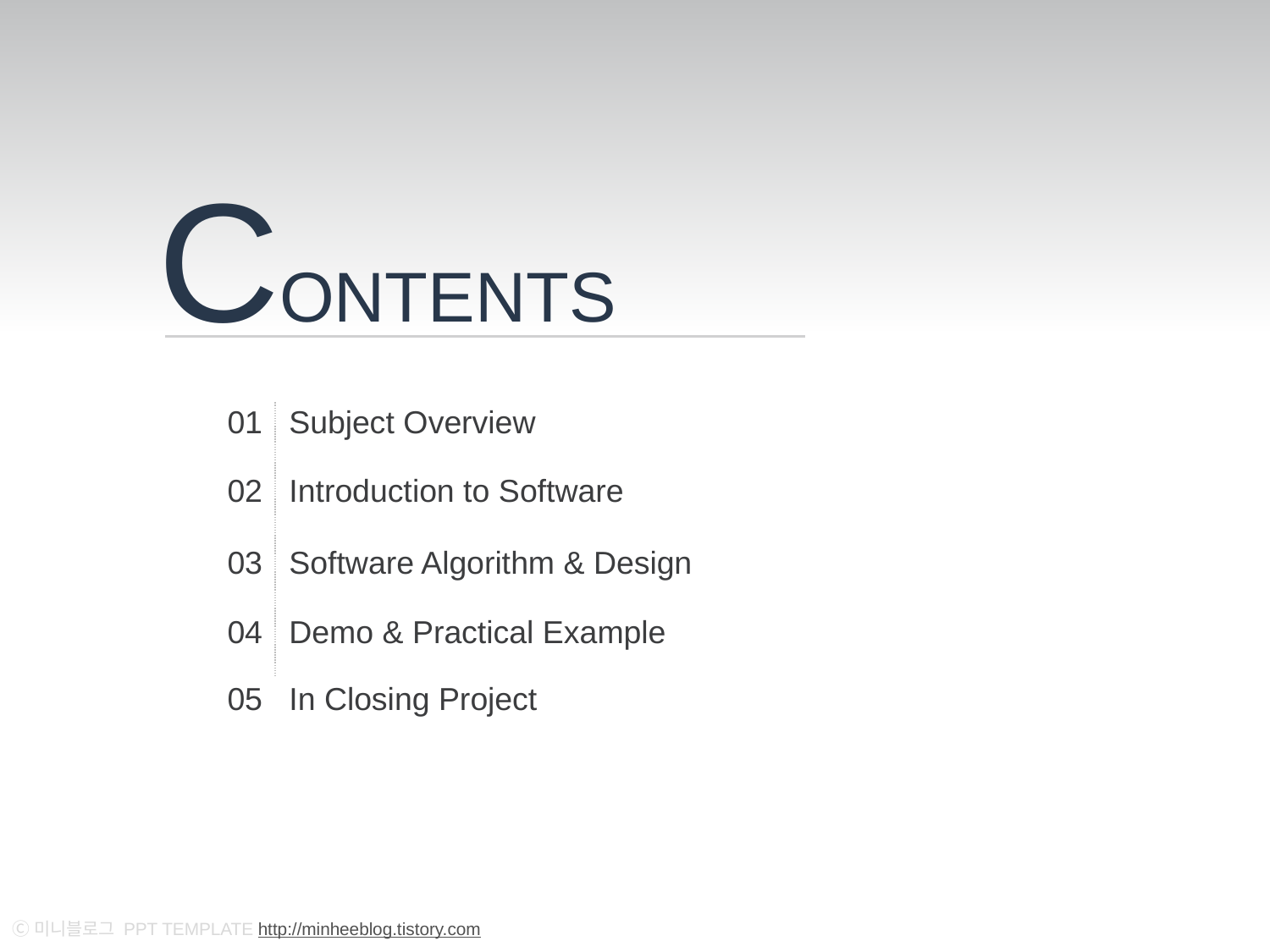

CONTENTS
01   Subject Overview
02   Introduction to Software
03   Software Algorithm & Design
04   Demo & Practical Example
05   In Closing Project
Ⓒ미니블로그 PPT TEMPLATE http://minheeblog.tistory.com